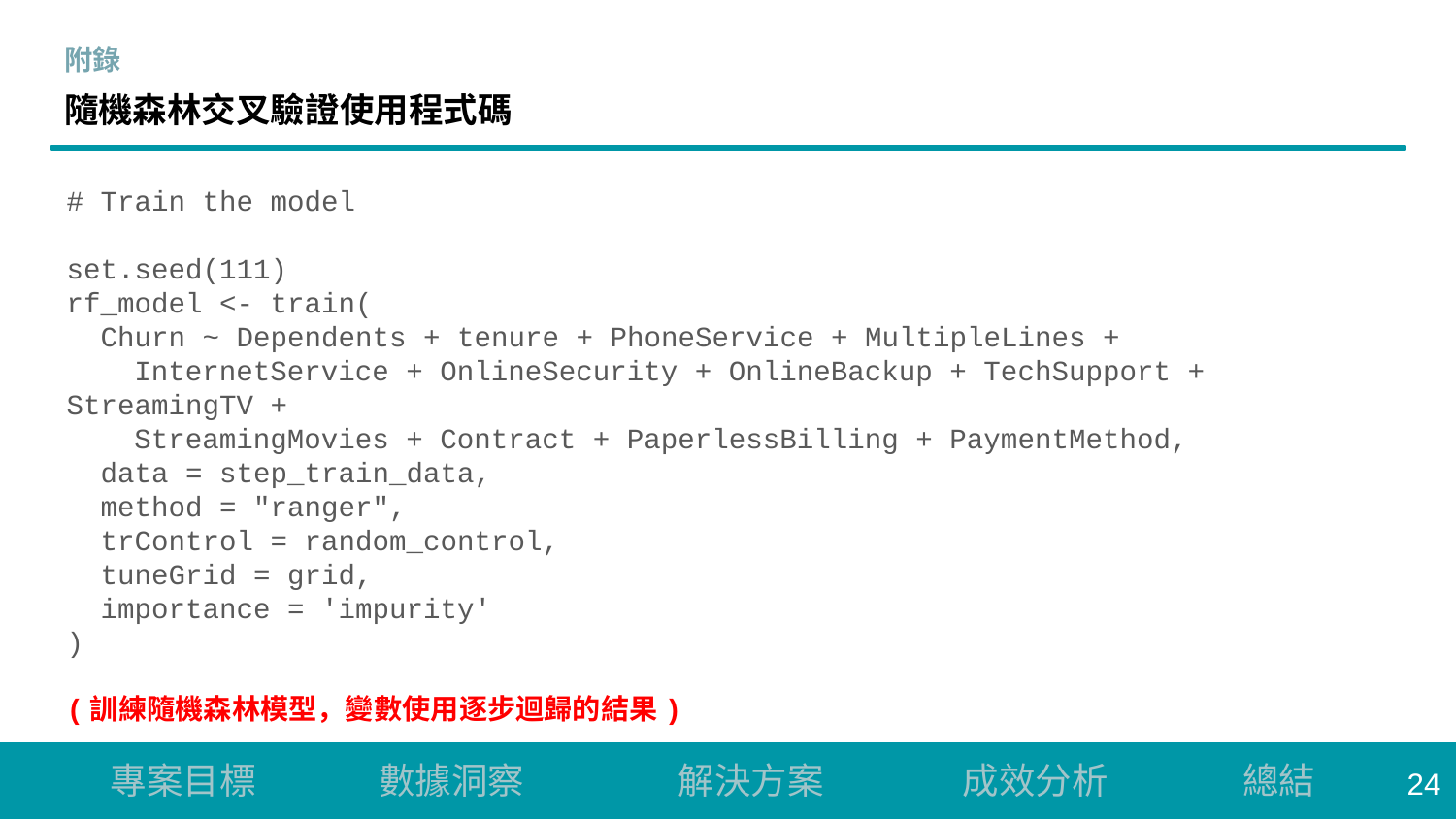

附錄
# 隨機森林交叉驗證使用程式碼

# Train the model

set.seed(111)
rf_model <- train(
  Churn ~ Dependents + tenure + PhoneService + MultipleLines +
    InternetService + OnlineSecurity + OnlineBackup + TechSupport + StreamingTV +
    StreamingMovies + Contract + PaperlessBilling + PaymentMethod,
  data = step_train_data,
  method = "ranger",
  trControl = random_control,
  tuneGrid = grid,
  importance = 'impurity'
)

(訓練隨機森林模型，變數使用逐步迴歸的結果)

33
專案目標

解決方案
結論
16
專案目標
總結

數據洞察
解決方案
成效分析
24
數據洞察
成效分析